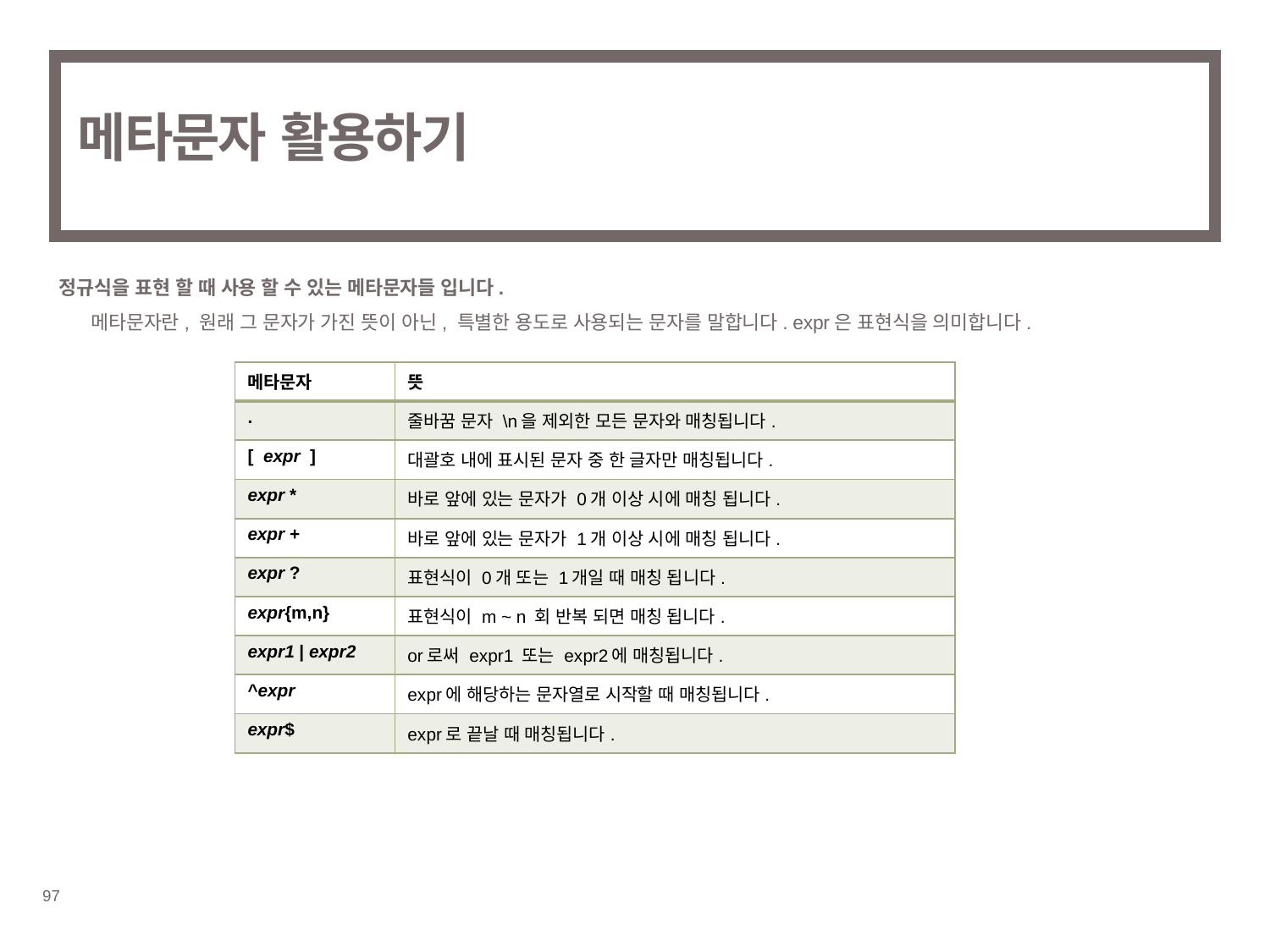

# 메타문자 활용하기
정규식을 표현 할 때 사용 할 수 있는 메타문자들 입니다.
	메타문자란, 원래 그 문자가 가진 뜻이 아닌, 특별한 용도로 사용되는 문자를 말합니다. expr은 표현식을 의미합니다.
| 메타문자 | 뜻 |
| --- | --- |
| . | 줄바꿈 문자 \n을 제외한 모든 문자와 매칭됩니다. |
| [ expr ] | 대괄호 내에 표시된 문자 중 한 글자만 매칭됩니다. |
| expr \* | 바로 앞에 있는 문자가 0개 이상 시에 매칭 됩니다. |
| expr + | 바로 앞에 있는 문자가 1개 이상 시에 매칭 됩니다. |
| expr ? | 표현식이 0개 또는 1개일 때 매칭 됩니다. |
| expr{m,n} | 표현식이 m ~ n 회 반복 되면 매칭 됩니다. |
| expr1 | expr2 | or로써 expr1 또는 expr2에 매칭됩니다. |
| ^expr | expr에 해당하는 문자열로 시작할 때 매칭됩니다. |
| expr$ | expr로 끝날 때 매칭됩니다. |